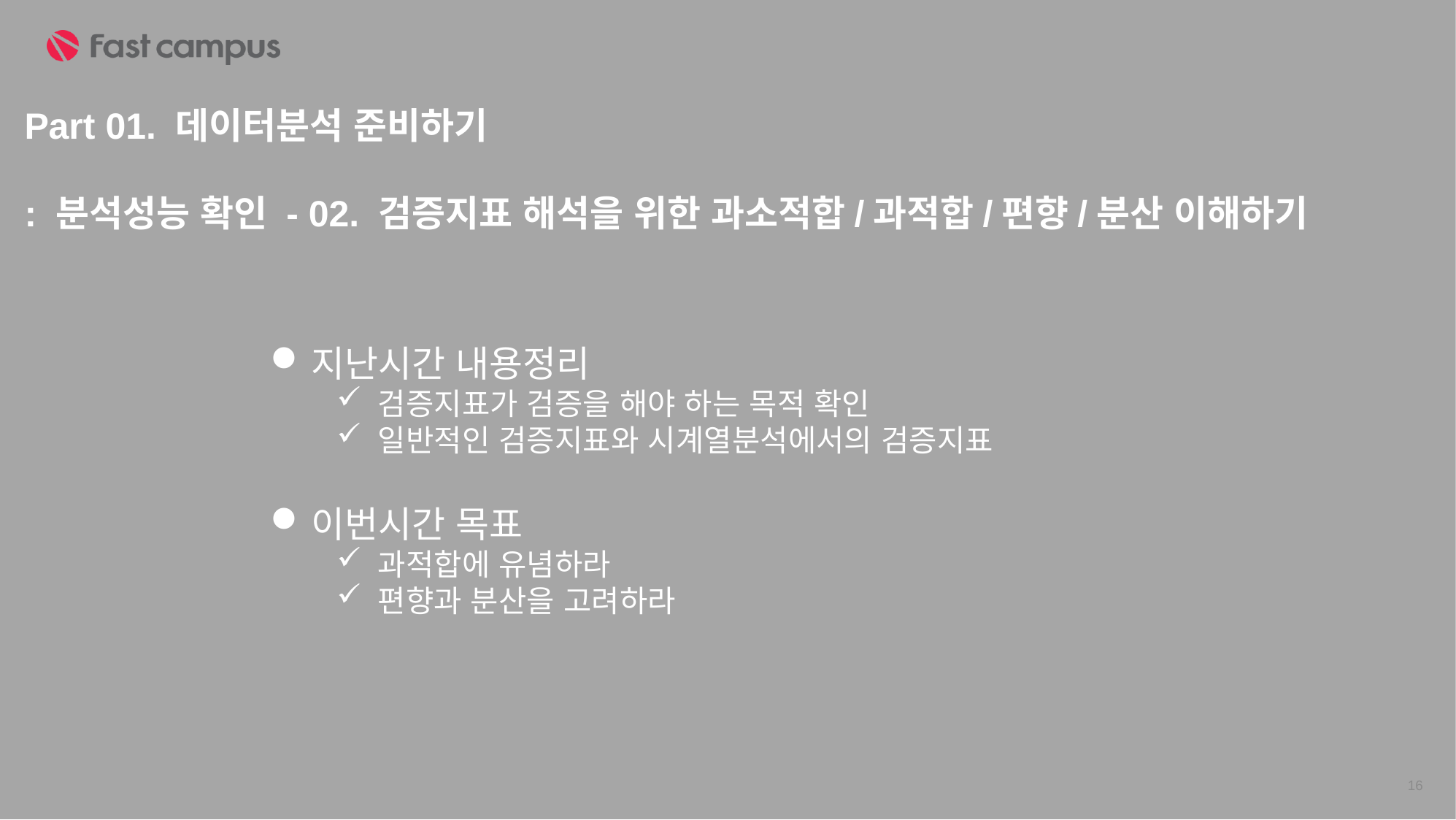

Part 01. 데이터분석 준비하기

: 분석성능 확인 - 02. 검증지표 해석을 위한 과소적합/과적합/편향/분산 이해하기
지난시간 내용정리
검증지표가 검증을 해야 하는 목적 확인
일반적인 검증지표와 시계열분석에서의 검증지표

이번시간 목표
과적합에 유념하라
편향과 분산을 고려하라
16